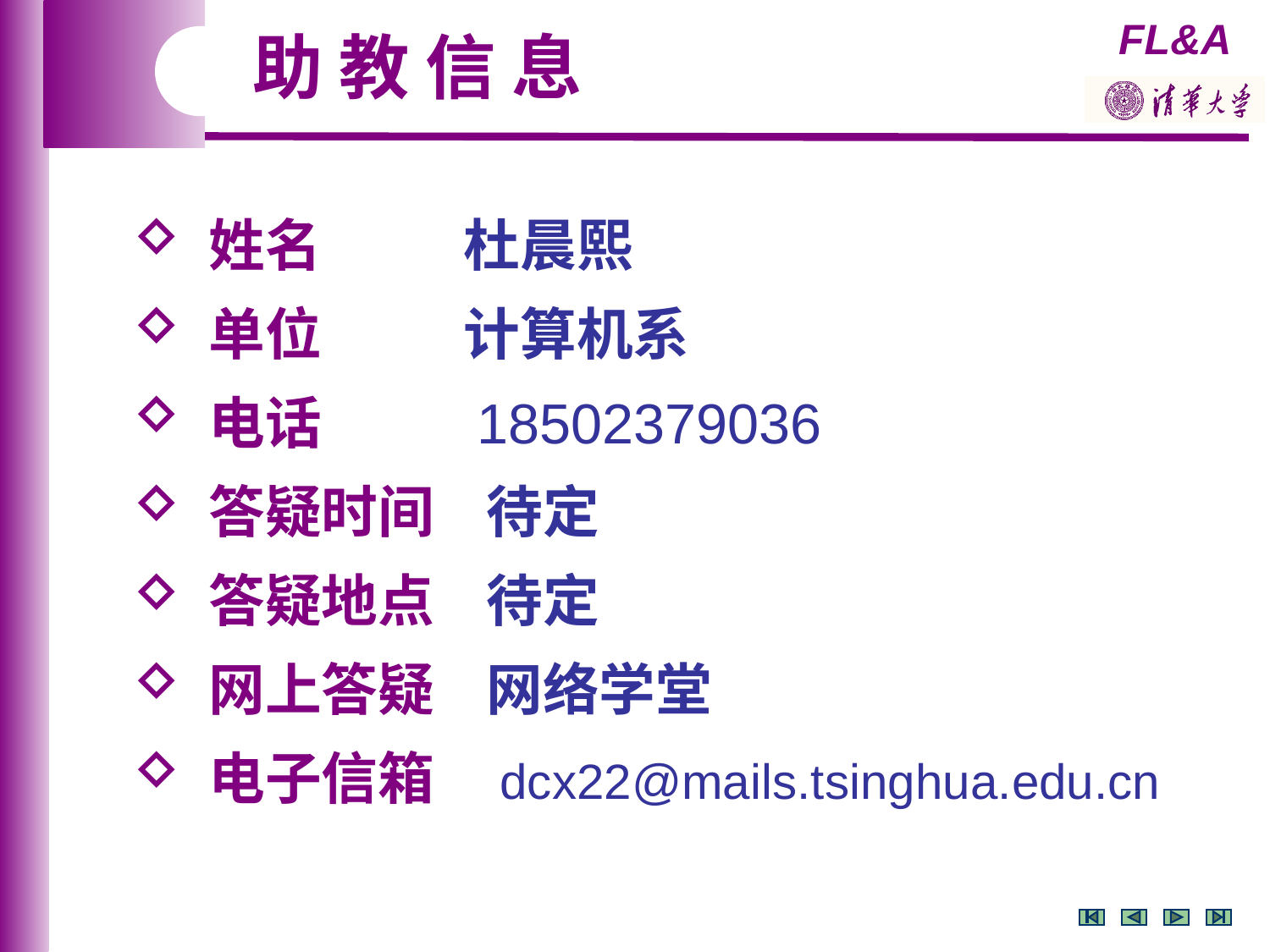

助 教 信 息
 姓名           杜晨熙

 单位           计算机系

 电话           18502379036

 答疑时间    待定

 答疑地点    待定

 网上答疑    网络学堂

 电子信箱    dcx22@mails.tsinghua.edu.cn